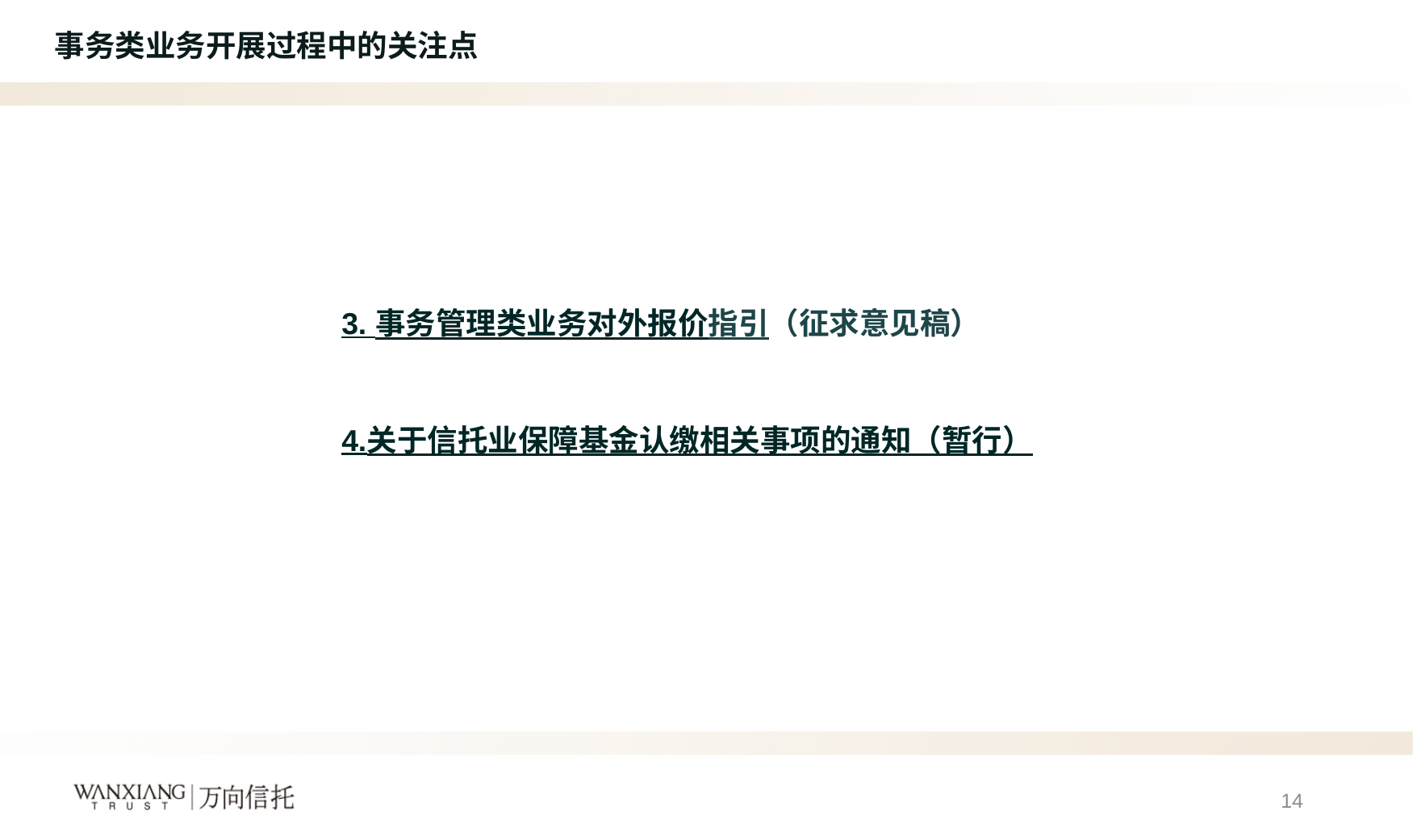

标  题 一
事务类业务开展过程中的关注点
3. 事务管理类业务对外报价指引（征求意见稿）

4.关于信托业保障基金认缴相关事项的通知（暂行）
14